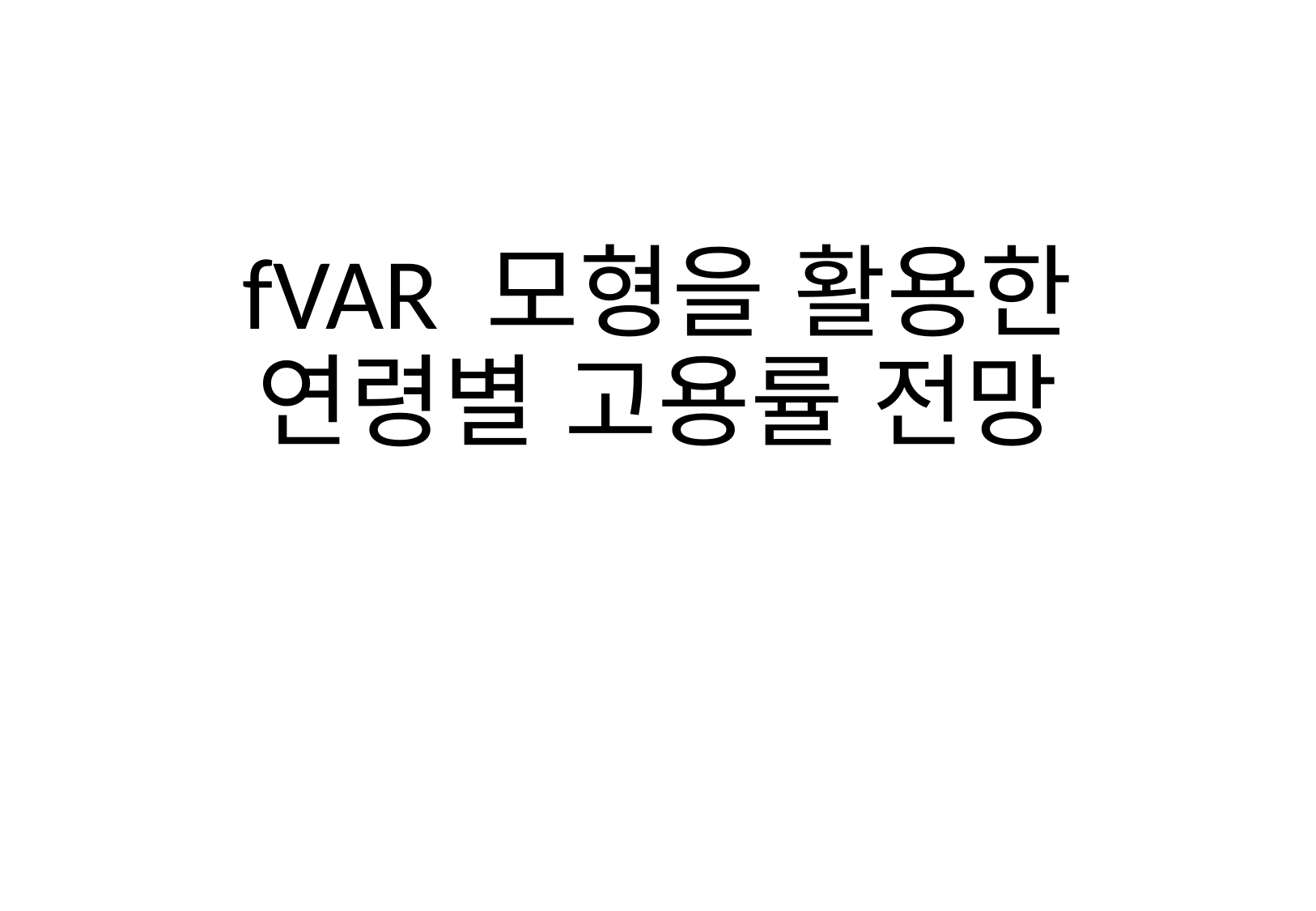

# fVAR 모형을 활용한 연령별 고용률 전망